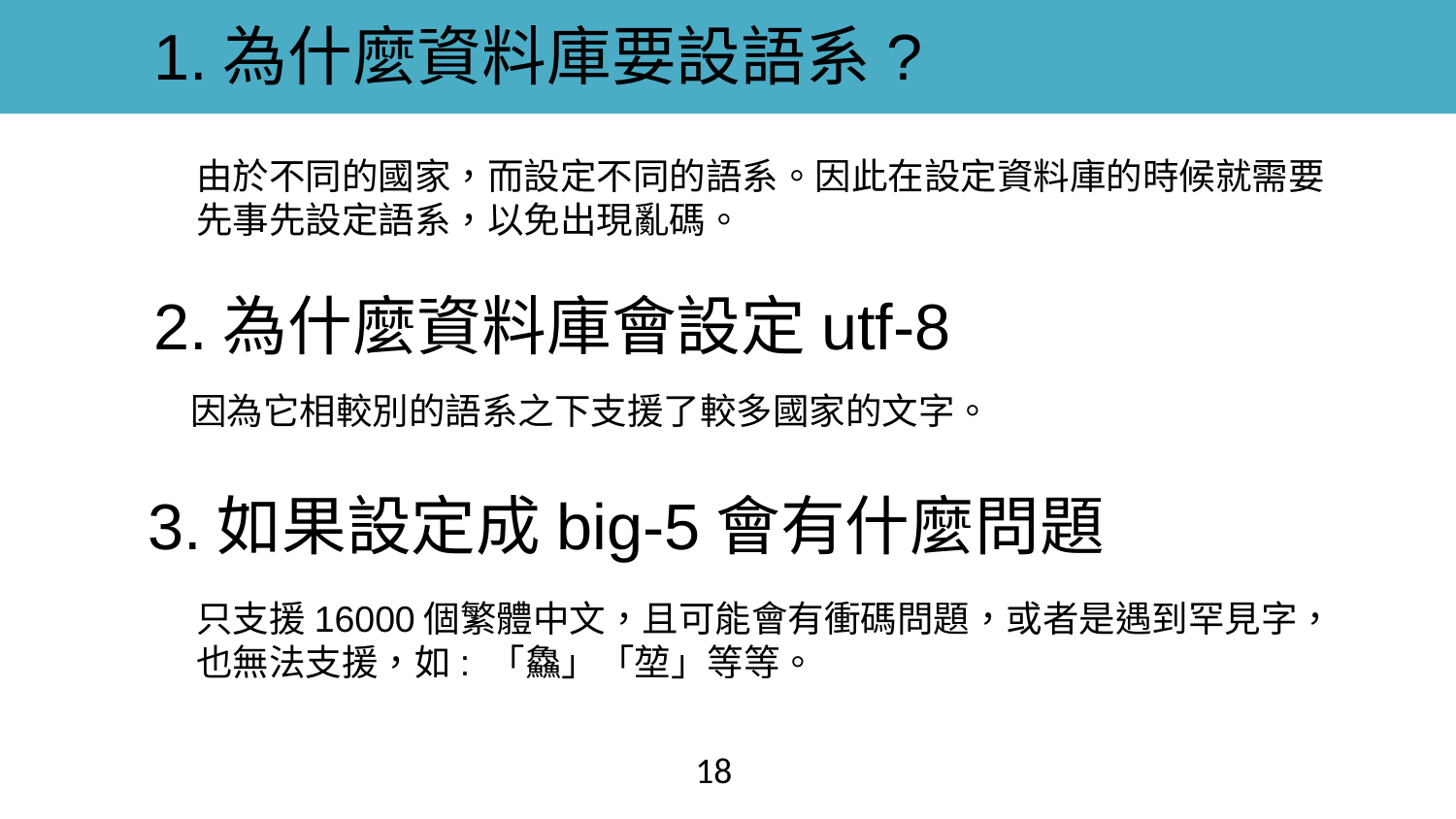

1.為什麼資料庫要設語系?
由於不同的國家，而設定不同的語系。因此在設定資料庫的時候就需要先事先設定語系，以免出現亂碼。

2.為什麼資料庫會設定utf-8
因為它相較別的語系之下支援了較多國家的文字。
3.如果設定成big-5會有什麼問題
只支援16000個繁體中文，且可能會有衝碼問題，或者是遇到罕見字，也無法支援，如: 「鱻」「堃」等等。
18